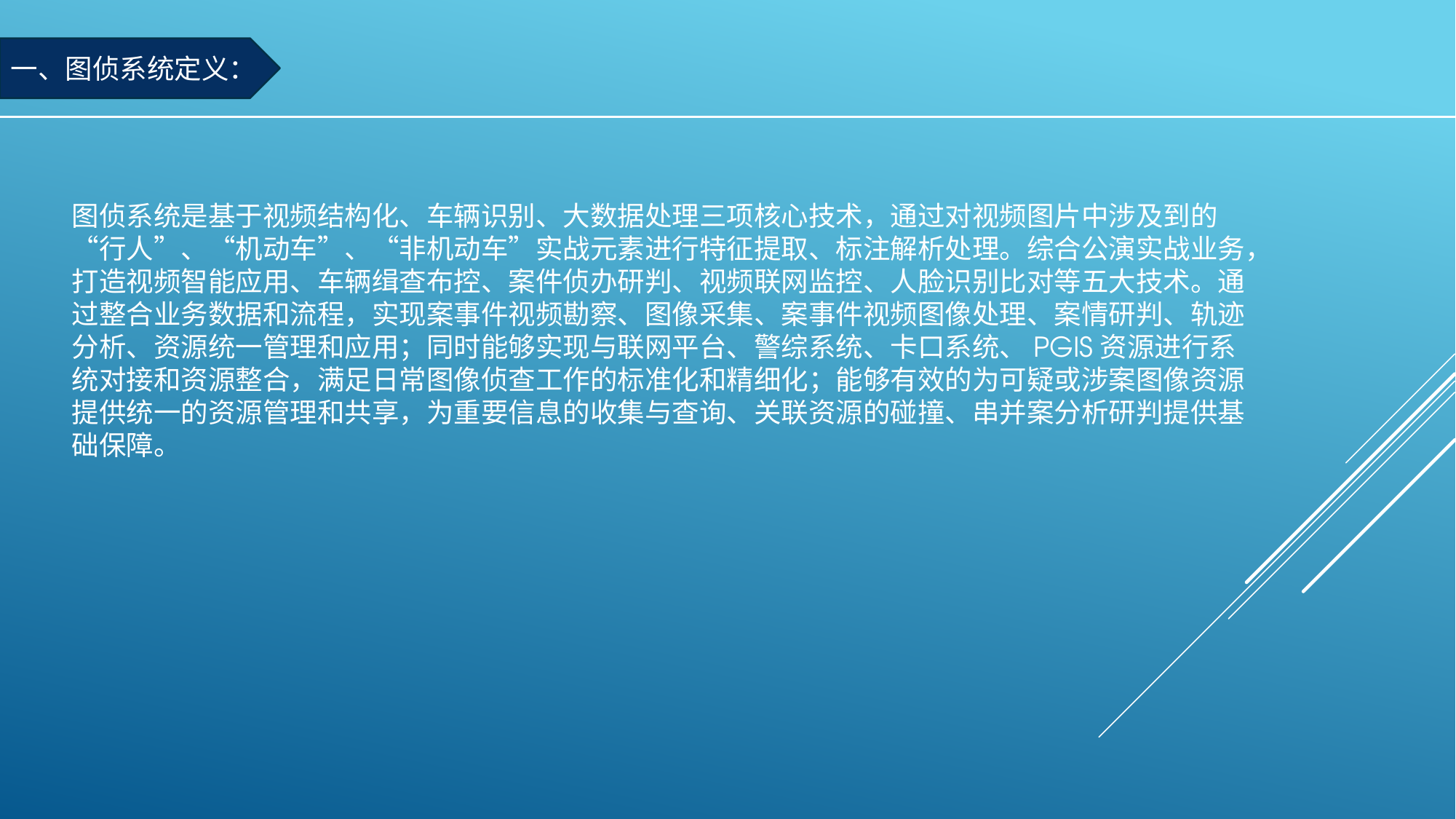

一、图侦系统定义：
图侦系统是基于视频结构化、车辆识别、大数据处理三项核心技术，通过对视频图片中涉及到的“行人”、“机动车”、“非机动车”实战元素进行特征提取、标注解析处理。综合公演实战业务，打造视频智能应用、车辆缉查布控、案件侦办研判、视频联网监控、人脸识别比对等五大技术。通过整合业务数据和流程，实现案事件视频勘察、图像采集、案事件视频图像处理、案情研判、轨迹分析、资源统一管理和应用；同时能够实现与联网平台、警综系统、卡口系统、PGIS资源进行系统对接和资源整合，满足日常图像侦查工作的标准化和精细化；能够有效的为可疑或涉案图像资源提供统一的资源管理和共享，为重要信息的收集与查询、关联资源的碰撞、串并案分析研判提供基础保障。